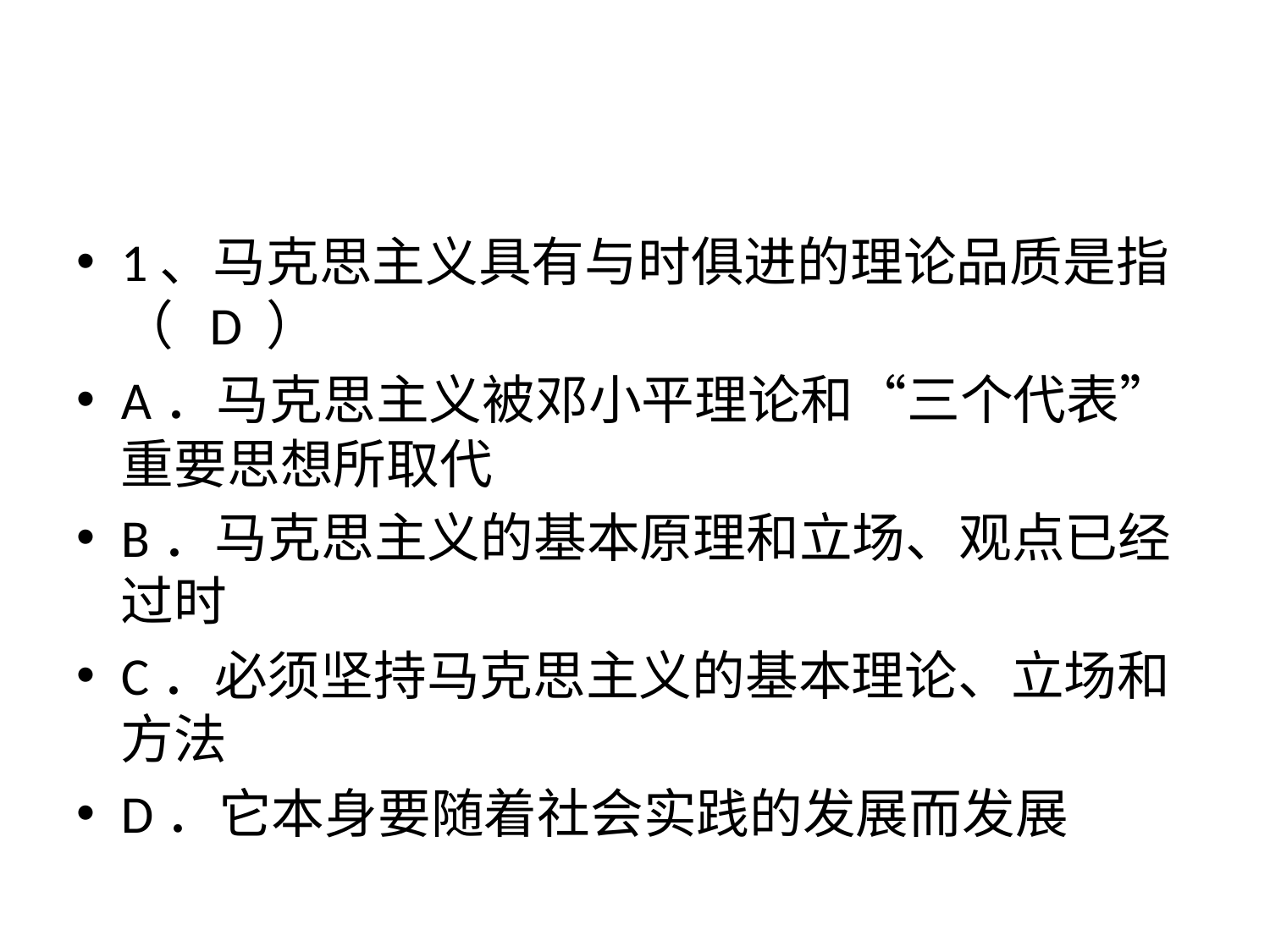

#
1、马克思主义具有与时俱进的理论品质是指（  D ）
A．马克思主义被邓小平理论和“三个代表”重要思想所取代
B．马克思主义的基本原理和立场、观点已经过时
C．必须坚持马克思主义的基本理论、立场和方法
D．它本身要随着社会实践的发展而发展